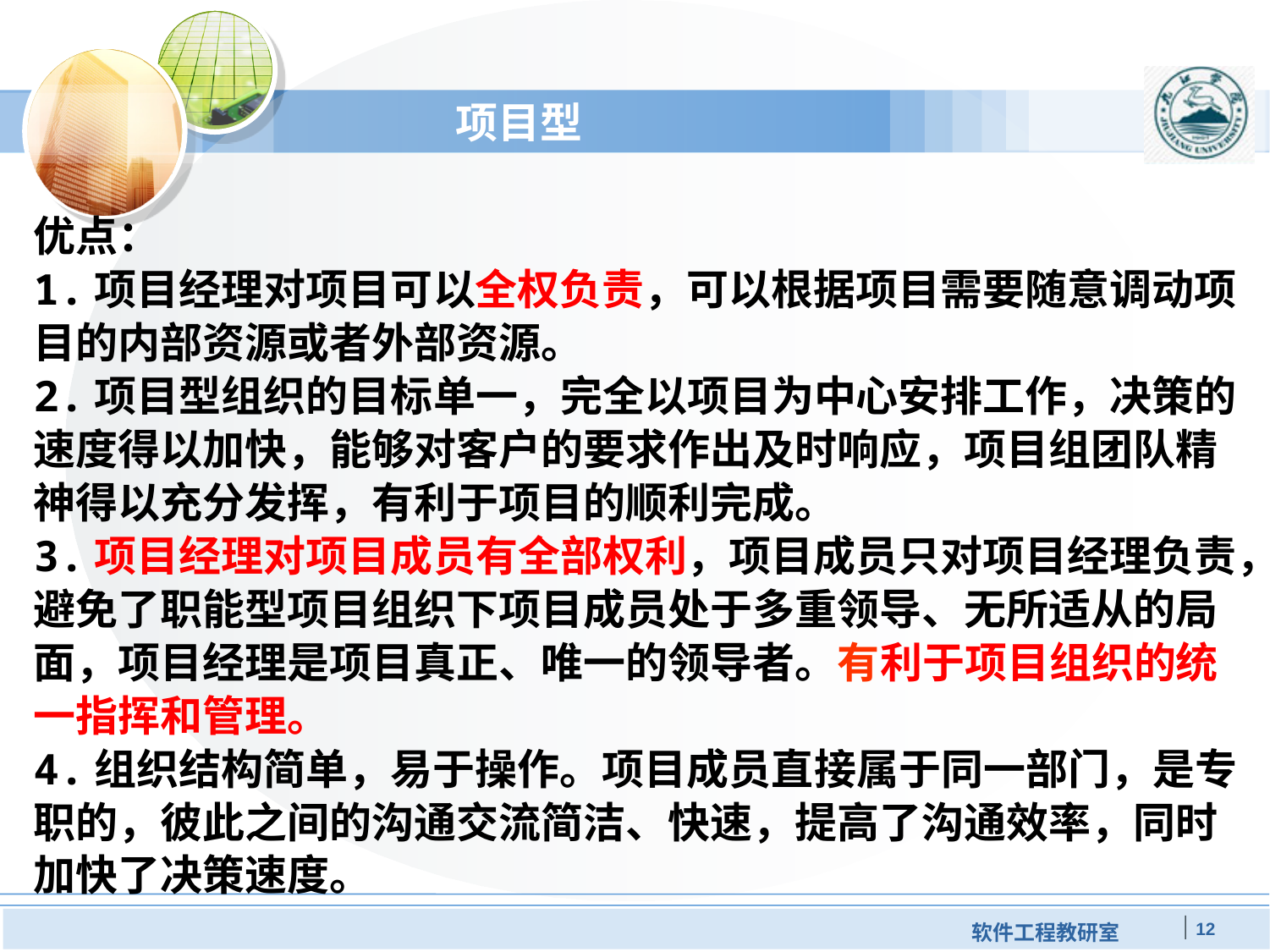

项目型
优点：
1.项目经理对项目可以全权负责，可以根据项目需要随意调动项目的内部资源或者外部资源。
2.项目型组织的目标单一，完全以项目为中心安排工作，决策的速度得以加快，能够对客户的要求作出及时响应，项目组团队精神得以充分发挥，有利于项目的顺利完成。
3.项目经理对项目成员有全部权利，项目成员只对项目经理负责，避免了职能型项目组织下项目成员处于多重领导、无所适从的局面，项目经理是项目真正、唯一的领导者。有利于项目组织的统一指挥和管理。
4.组织结构简单，易于操作。项目成员直接属于同一部门，是专职的，彼此之间的沟通交流简洁、快速，提高了沟通效率，同时加快了决策速度。